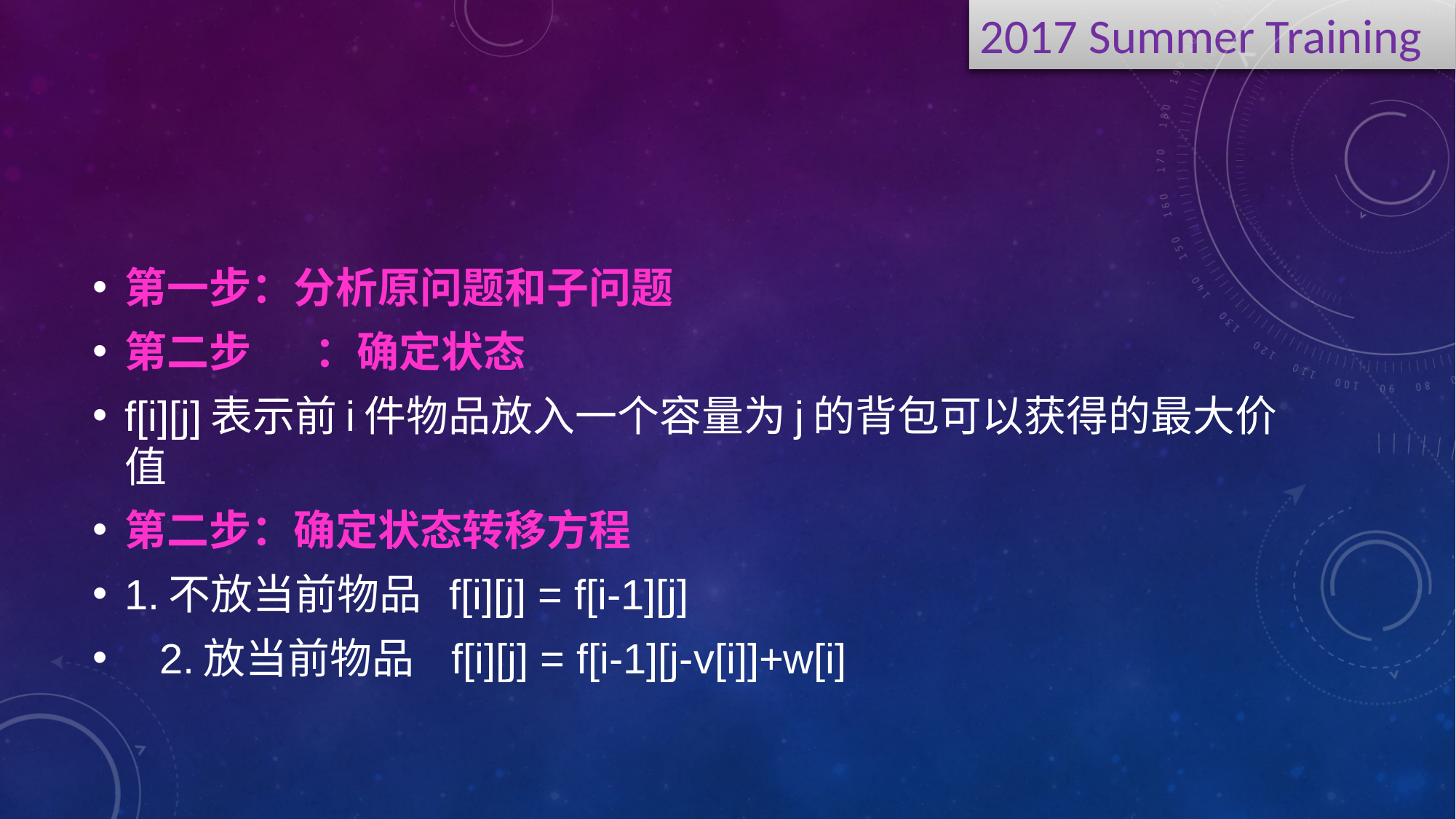

#
第一步：分析原问题和子问题
第二步	：确定状态
f[i][j]表示前i件物品放入一个容量为j的背包可以获得的最大价值
第二步：确定状态转移方程
1.不放当前物品  f[i][j] = f[i-1][j]
   2.放当前物品   f[i][j] = f[i-1][j-v[i]]+w[i]